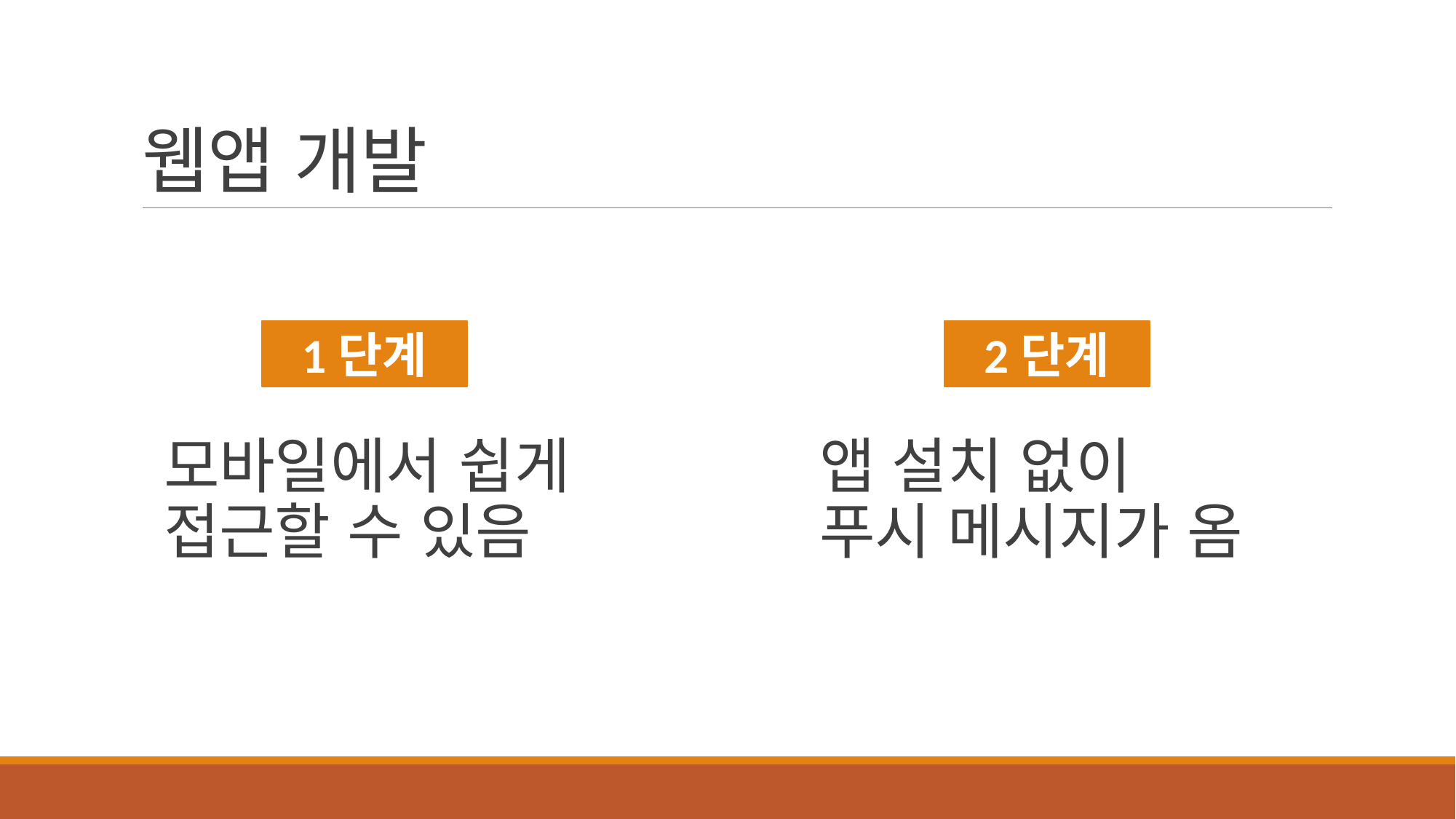

# 웹앱 개발
1단계
2단계
모바일에서 쉽게 접근할 수 있음
앱 설치 없이       푸시 메시지가 옴